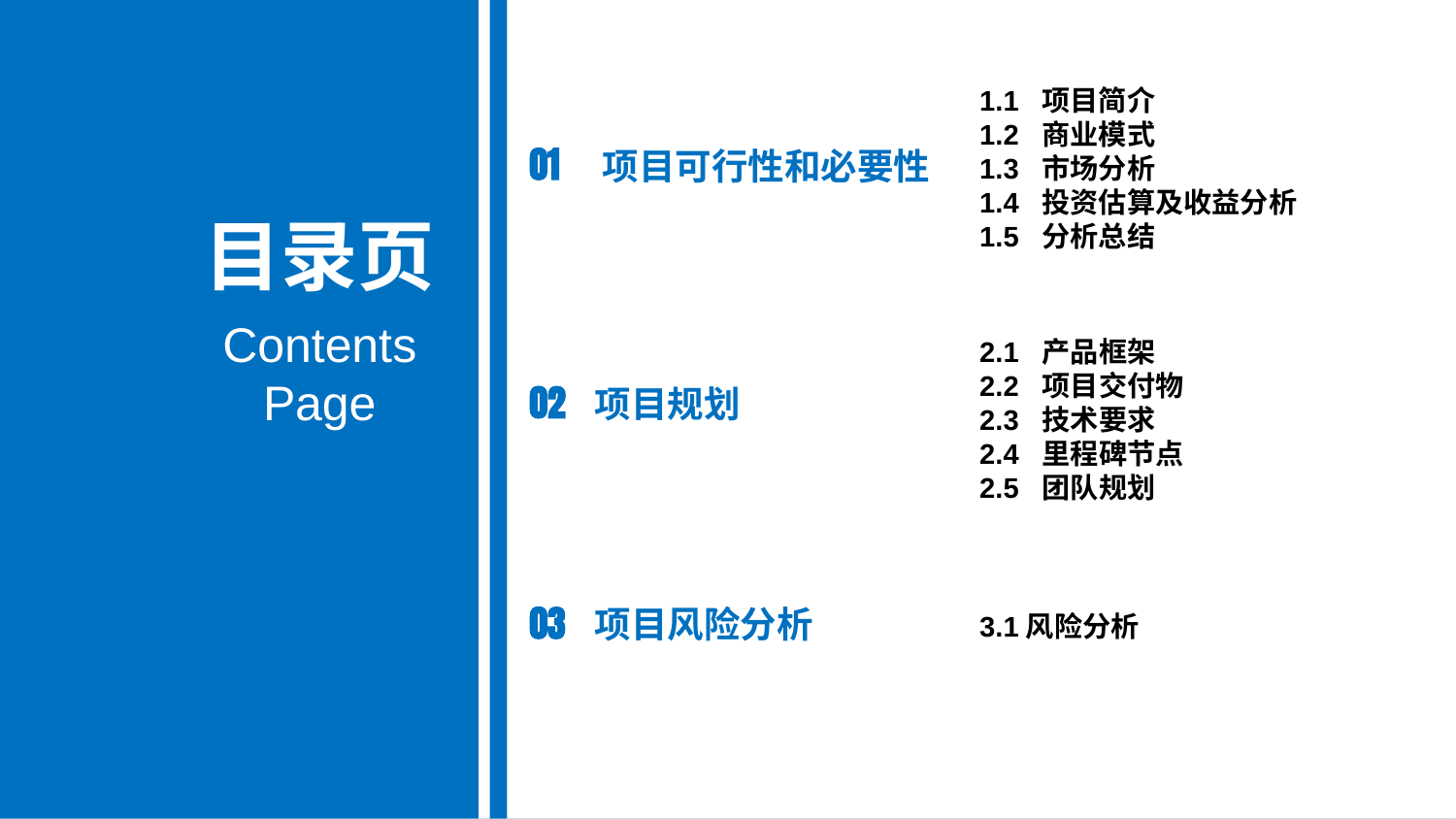

1.1  项目简介
1.2  商业模式
1.3  市场分析
1.4  投资估算及收益分析
1.5  分析总结
01    项目可行性和必要性
目录页
Contents Page
2.1  产品框架
2.2  项目交付物
2.3  技术要求
2.4  里程碑节点
2.5  团队规划

02  项目规划
03  项目风险分析
3.1风险分析